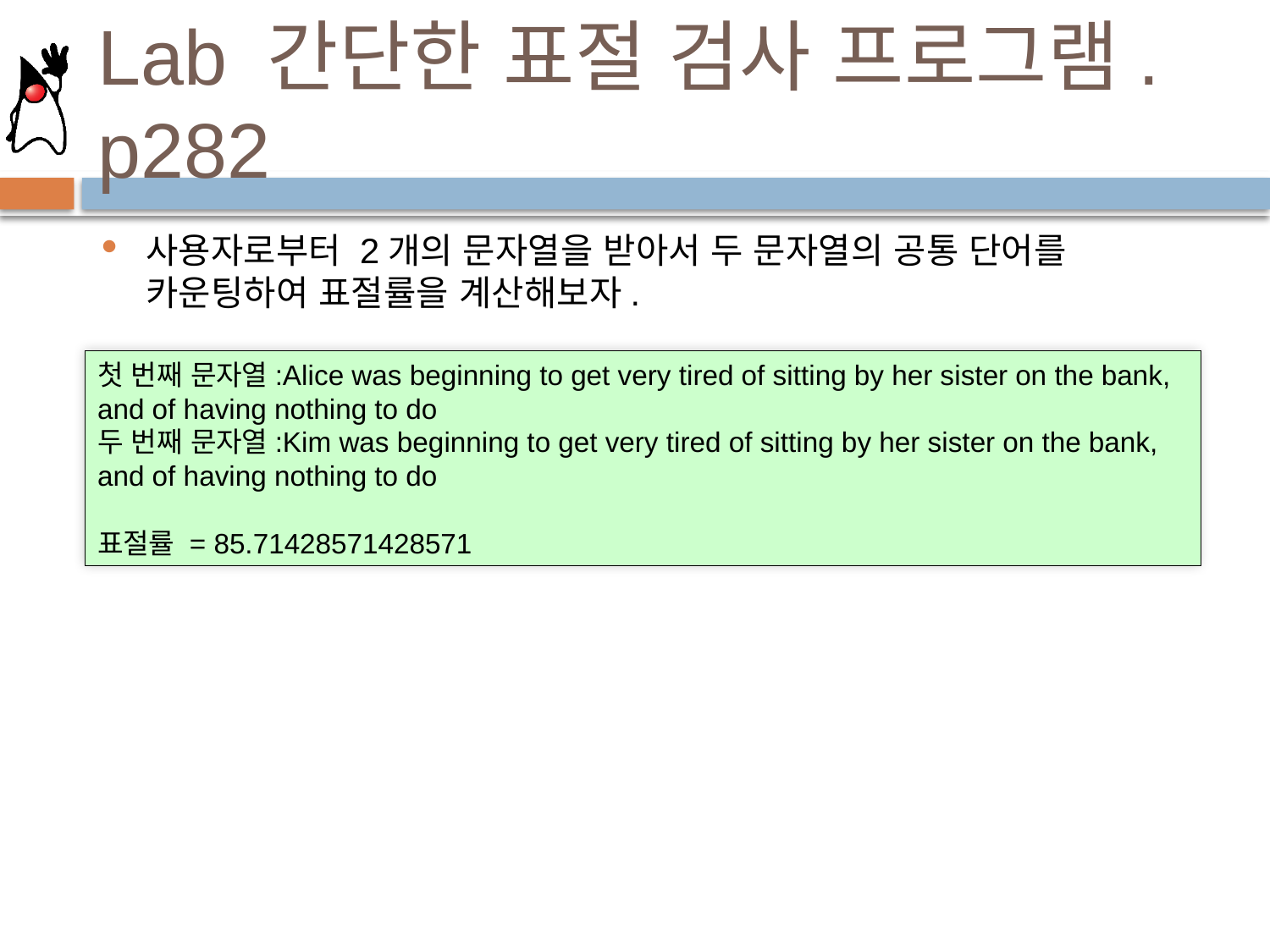

# Lab 간단한 표절 검사 프로그램. p282
사용자로부터 2개의 문자열을 받아서 두 문자열의 공통 단어를 카운팅하여 표절률을 계산해보자.
첫 번째 문자열:Alice was beginning to get very tired of sitting by her sister on the bank, and of having nothing to do
두 번째 문자열:Kim was beginning to get very tired of sitting by her sister on the bank, and of having nothing to do

표절률 = 85.71428571428571